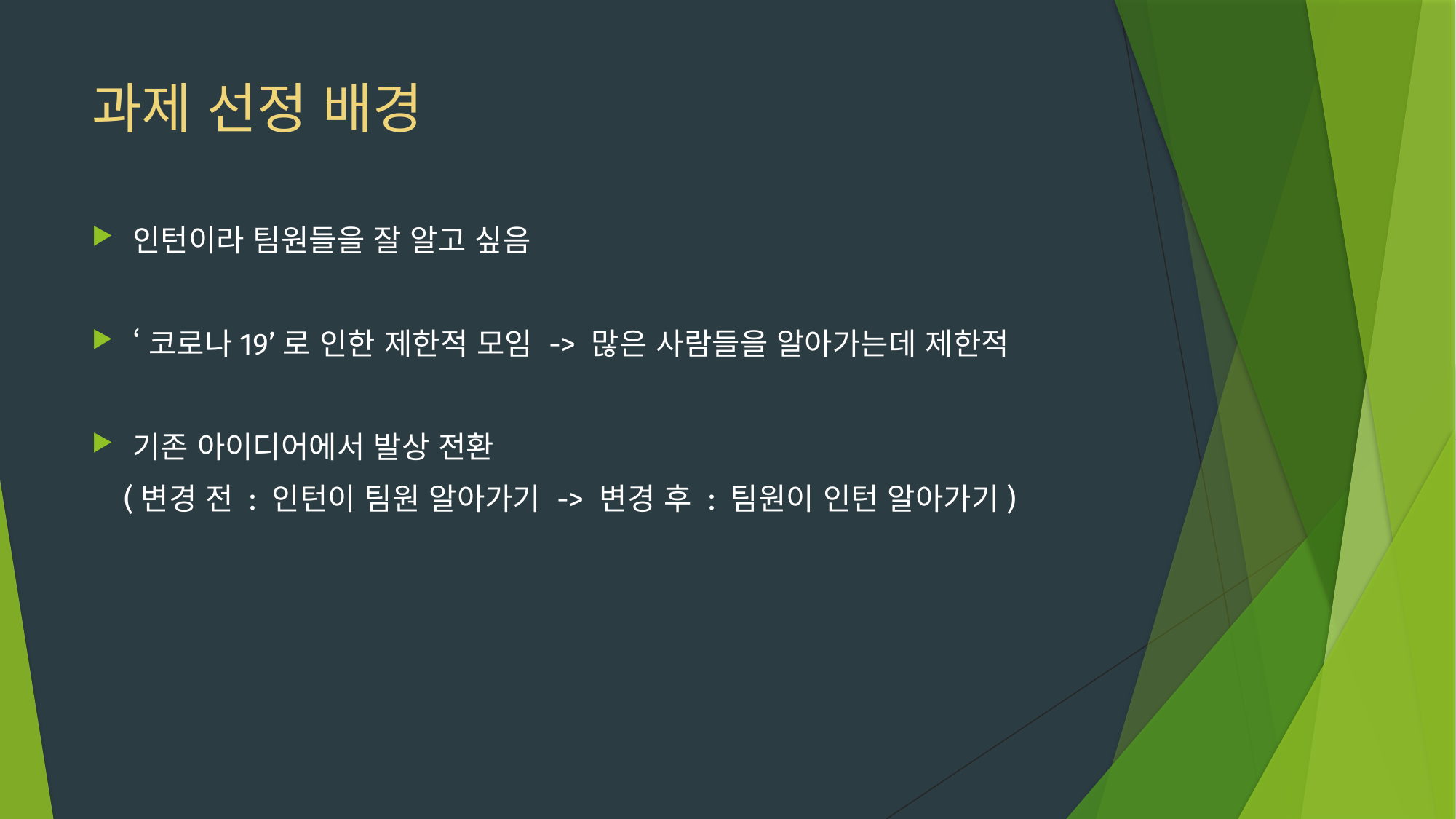

# 과제 선정 배경

인턴이라 팀원들을 잘 알고 싶음

‘코로나19’로 인한 제한적 모임 -> 많은 사람들을 알아가는데 제한적

기존 아이디어에서 발상 전환
    (변경 전 : 인턴이 팀원 알아가기 -> 변경 후 : 팀원이 인턴 알아가기)